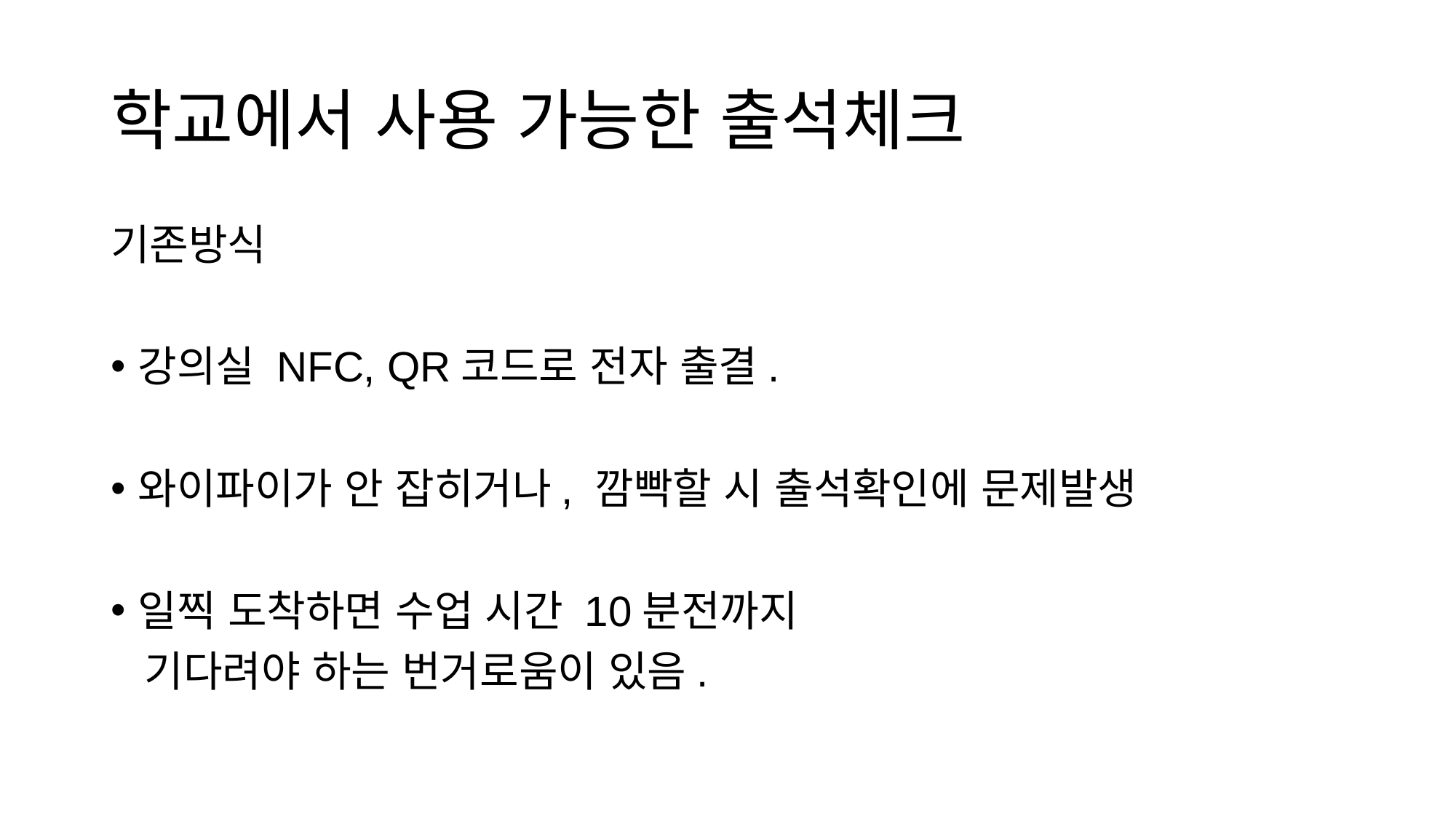

# 학교에서 사용 가능한 출석체크
기존방식

강의실 NFC, QR코드로 전자 출결.

와이파이가 안 잡히거나, 깜빡할 시 출석확인에 문제발생

일찍 도착하면 수업 시간 10분전까지
  기다려야 하는 번거로움이 있음.